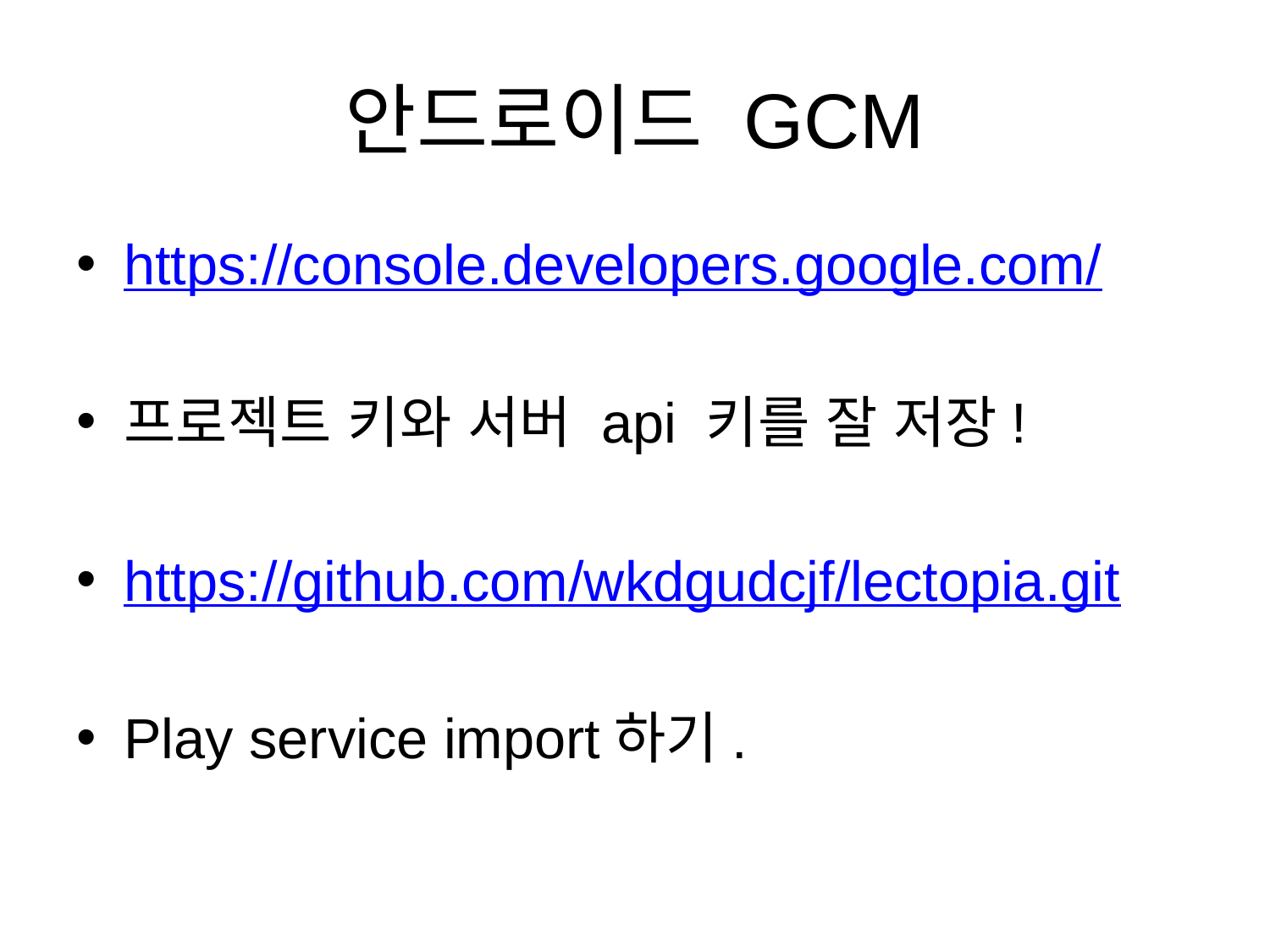

# 안드로이드 GCM
https://console.developers.google.com/

프로젝트 키와 서버 api 키를 잘 저장!

https://github.com/wkdgudcjf/lectopia.git

Play service import하기.